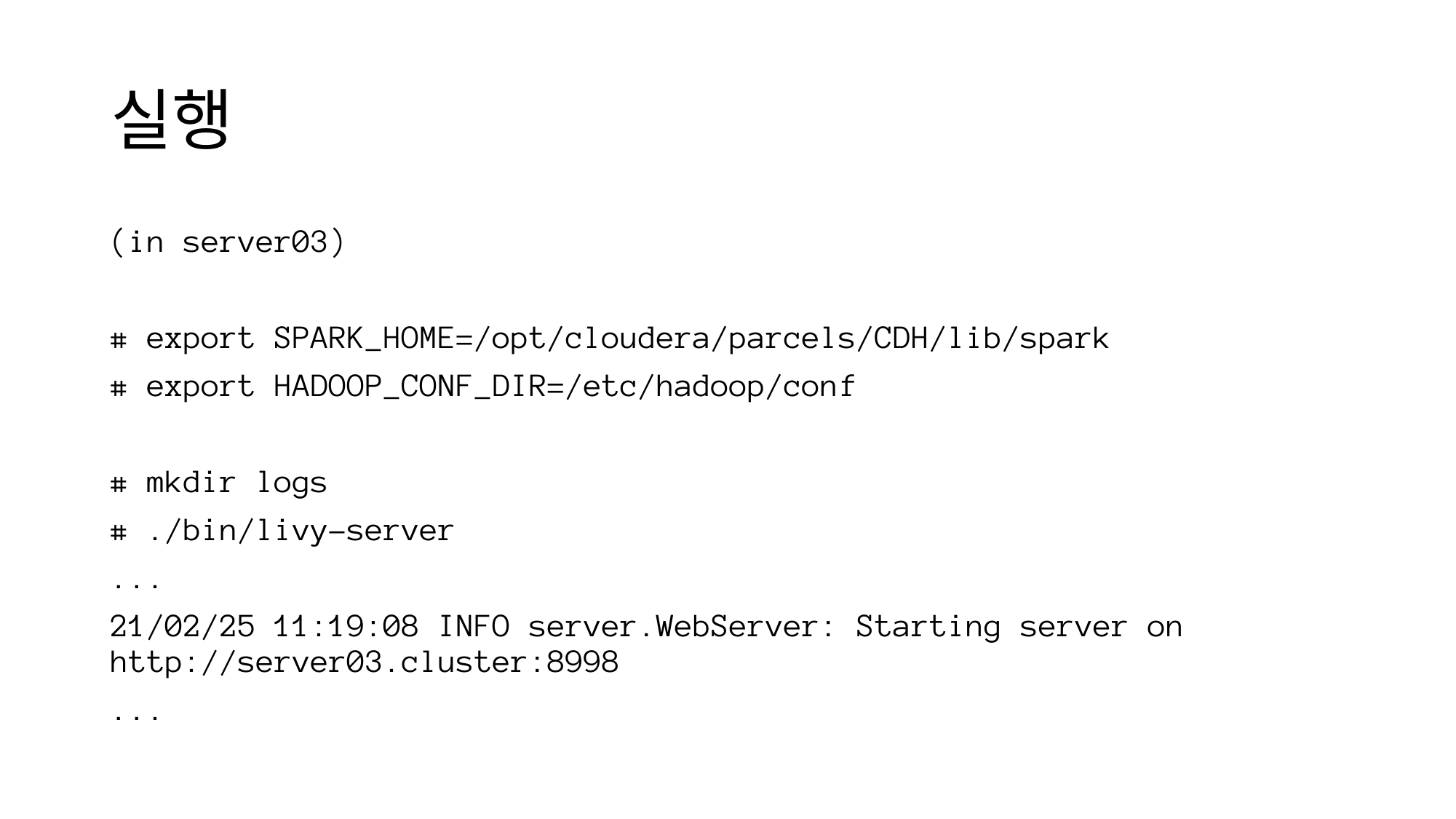

# 실행
(in server03)

# export SPARK_HOME=/opt/cloudera/parcels/CDH/lib/spark
# export HADOOP_CONF_DIR=/etc/hadoop/conf

# mkdir logs
# ./bin/livy-server
...
21/02/25 11:19:08 INFO server.WebServer: Starting server on http://server03.cluster:8998
...